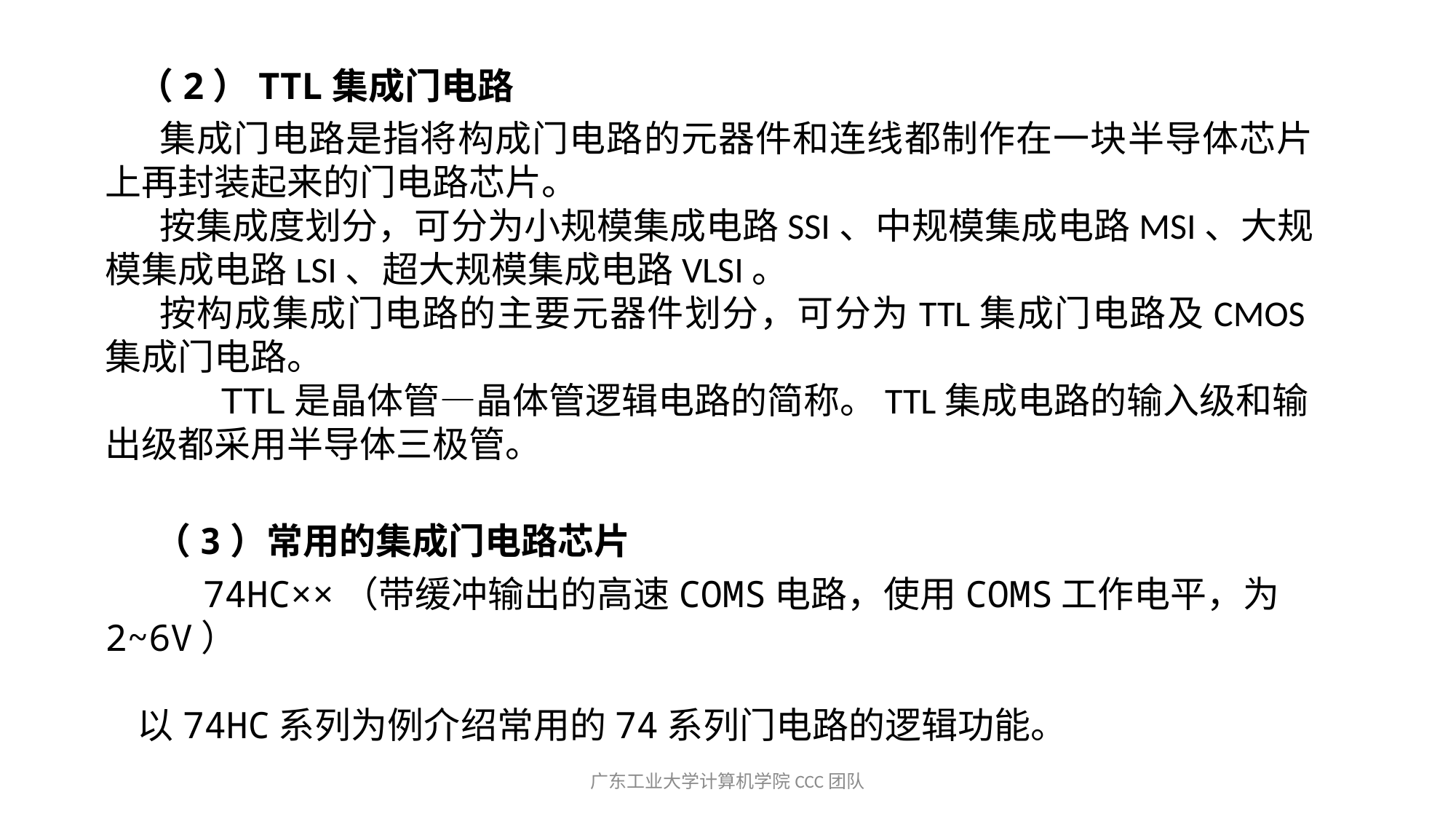

（2）TTL集成门电路
集成门电路是指将构成门电路的元器件和连线都制作在一块半导体芯片上再封装起来的门电路芯片。
按集成度划分，可分为小规模集成电路SSI、中规模集成电路MSI、大规模集成电路LSI、超大规模集成电路VLSI。
按构成集成门电路的主要元器件划分，可分为TTL集成门电路及CMOS集成门电路。
      TTL是晶体管—晶体管逻辑电路的简称。TTL集成电路的输入级和输出级都采用半导体三极管。

 （3）常用的集成门电路芯片
   74HC××（带缓冲输出的高速COMS电路，使用COMS工作电平，为2~6V）

以74HC系列为例介绍常用的74系列门电路的逻辑功能。

广东工业大学计算机学院CCC团队